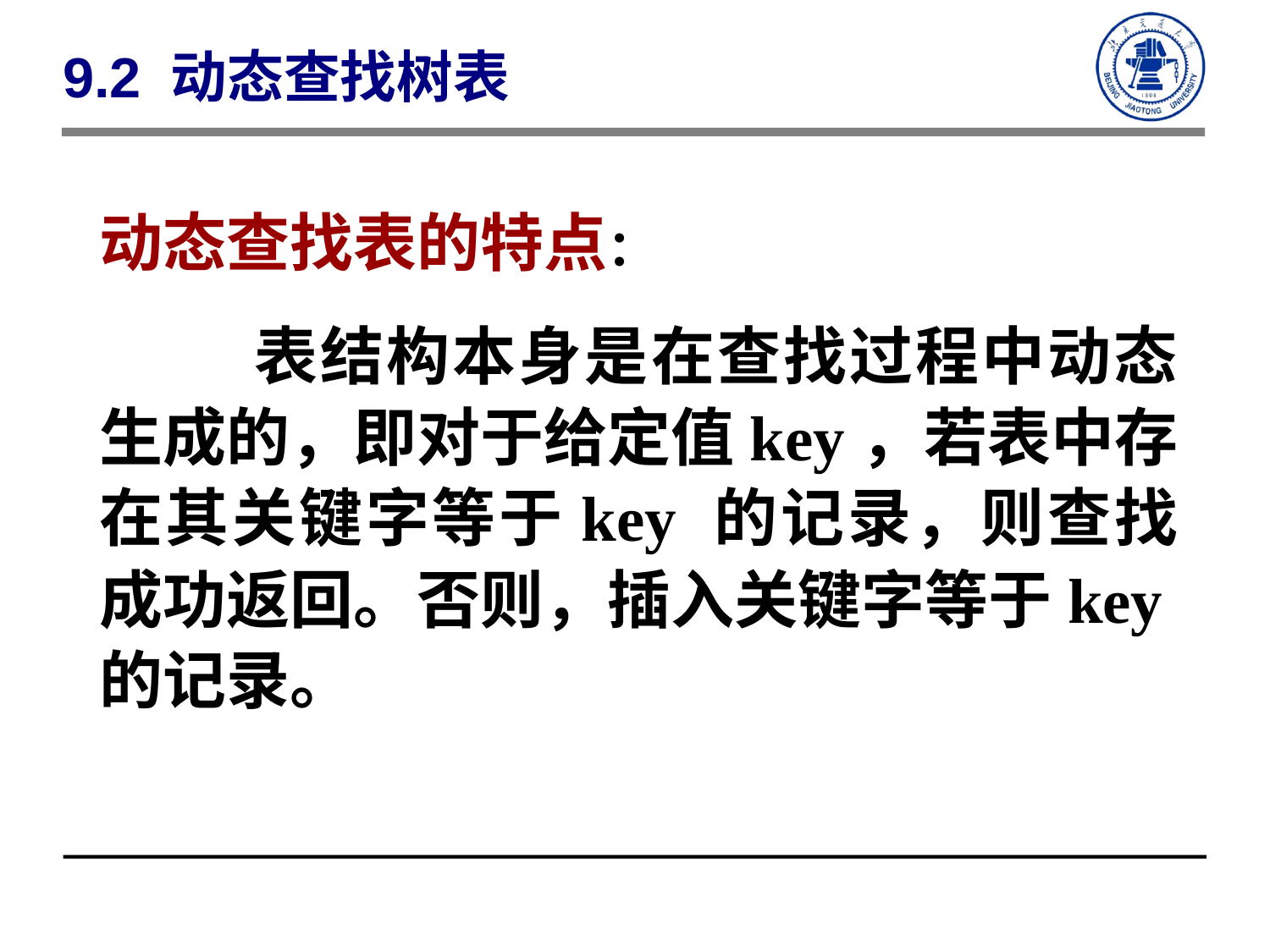

9.2 动态查找树表
动态查找表的特点：
        表结构本身是在查找过程中动态生成的，即对于给定值key，若表中存在其关键字等于key 的记录，则查找成功返回。否则，插入关键字等于key的记录。